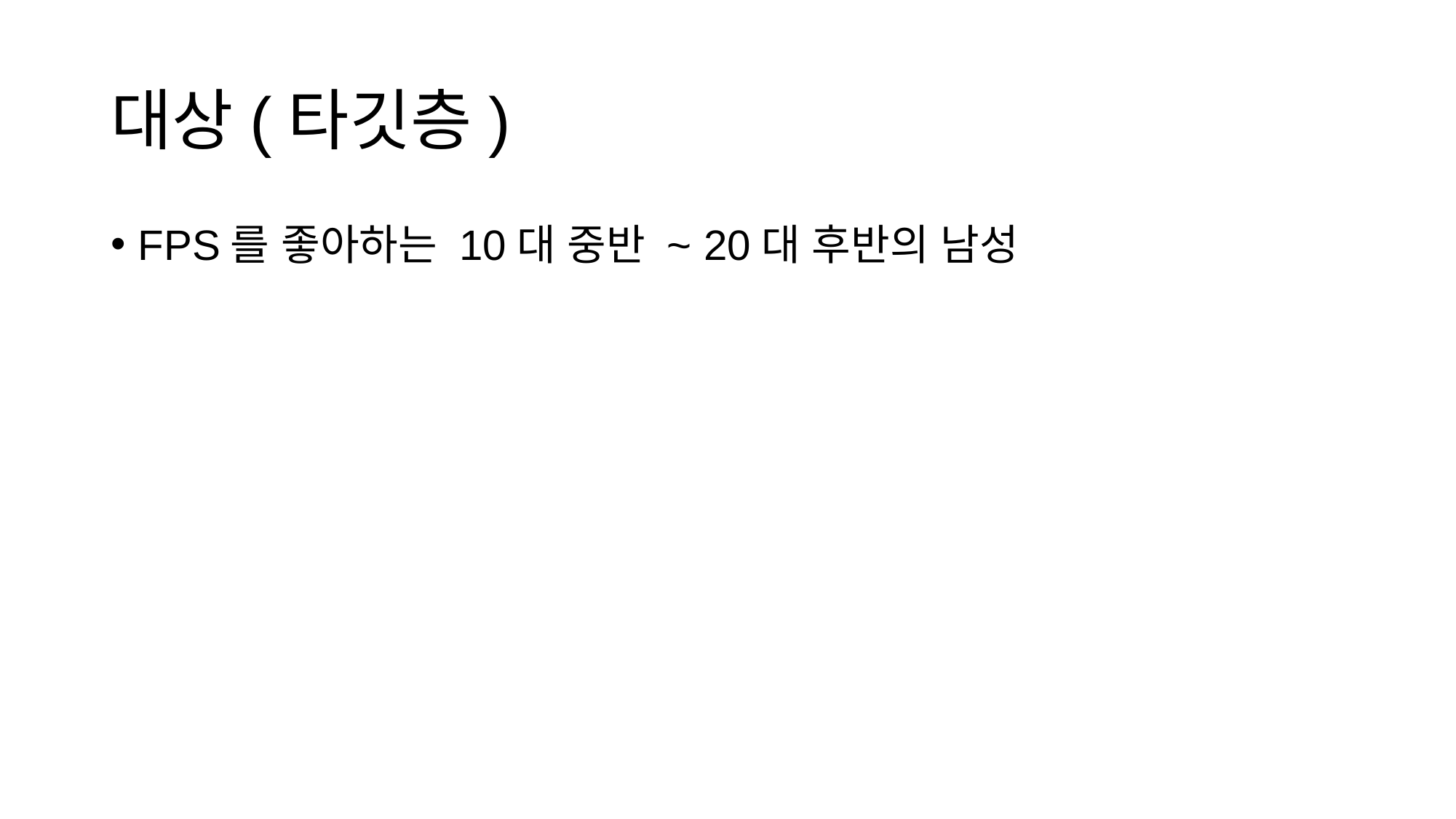

# 대상(타깃층)
FPS를 좋아하는 10대 중반 ~ 20대 후반의 남성